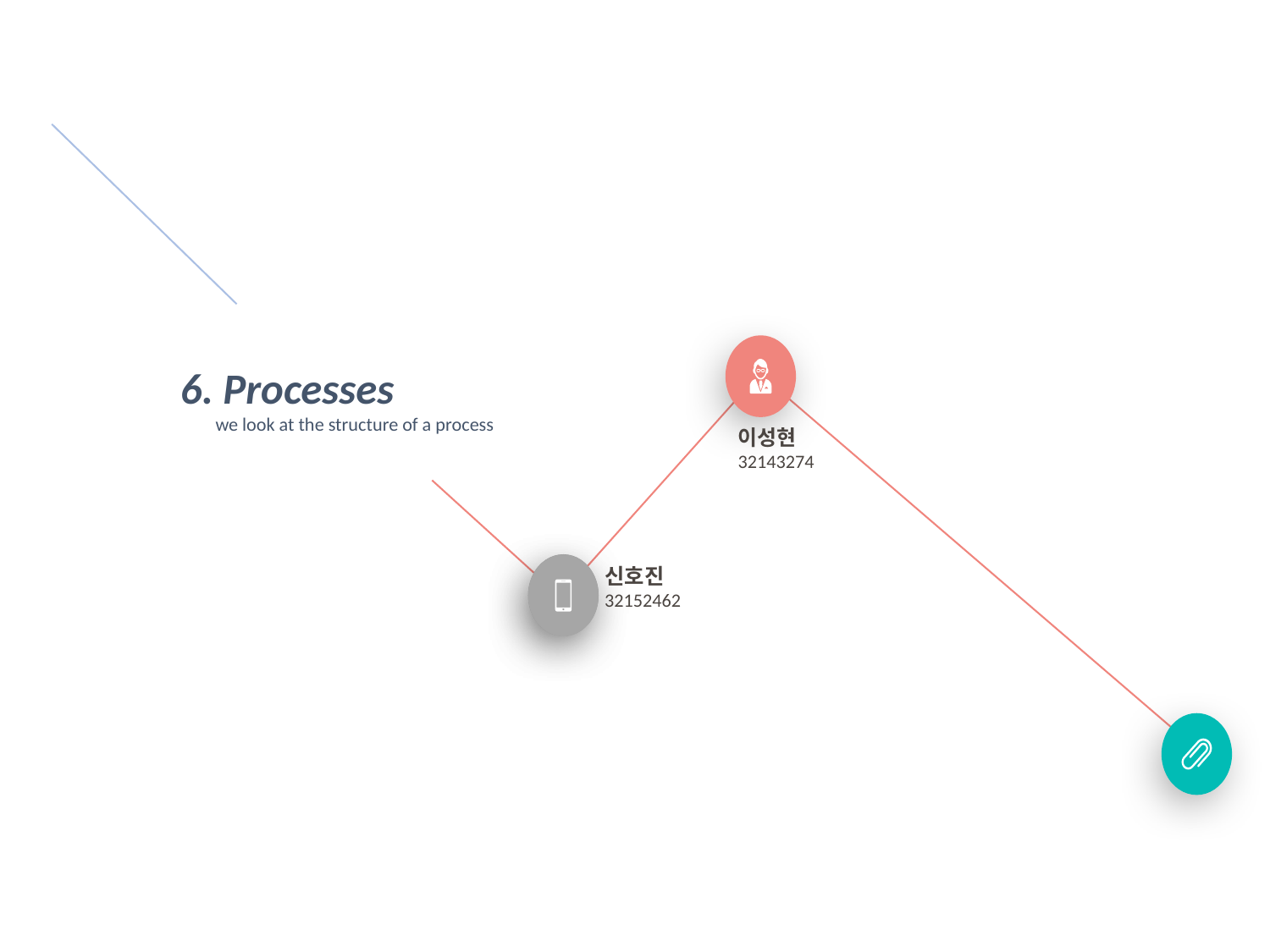

6. Processes
                                    we look at the structure of a process

이성현
32143274

신호진
32152462